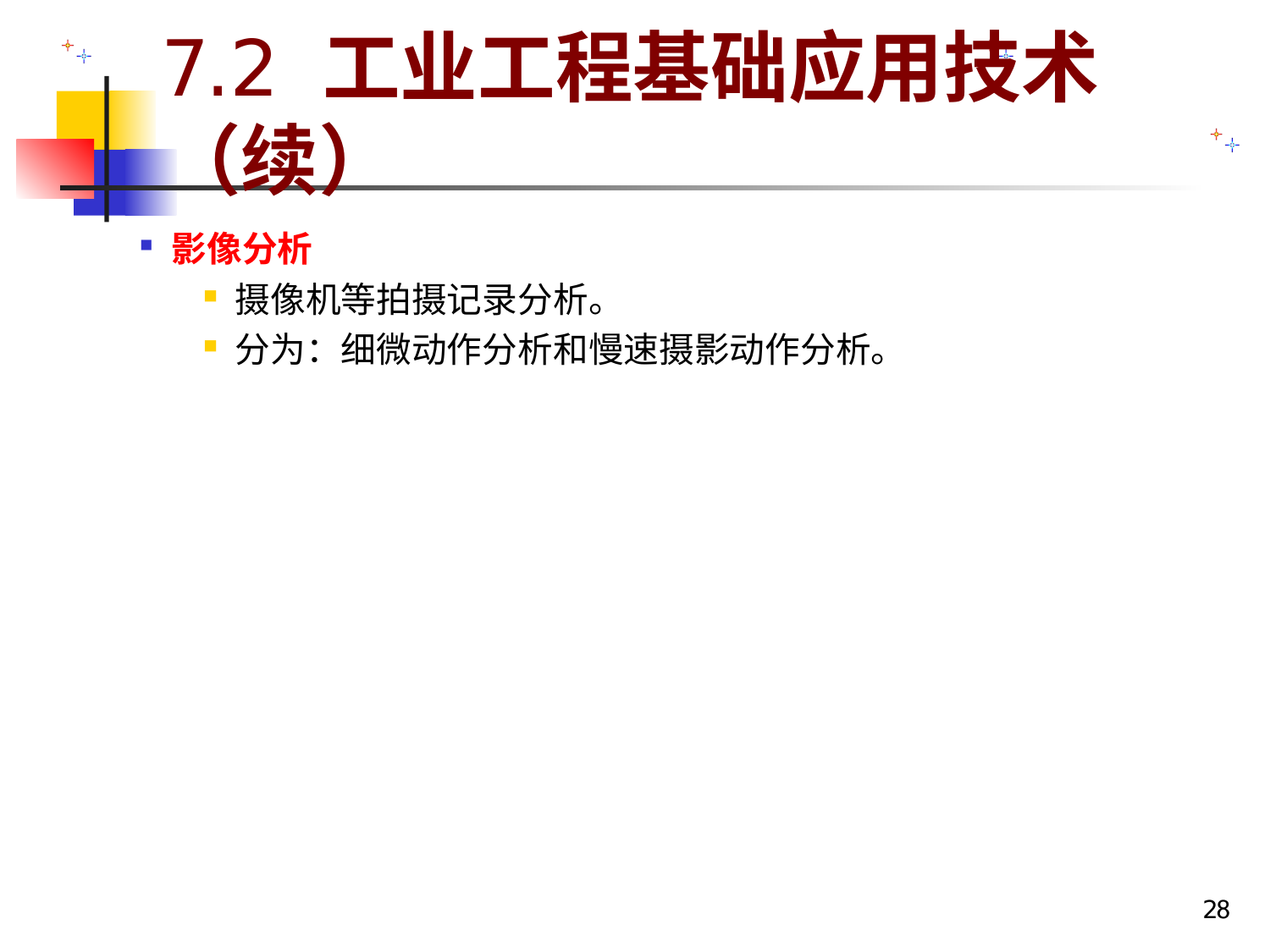

# 7.2 工业工程基础应用技术 （续）
影像分析
摄像机等拍摄记录分析。
分为：细微动作分析和慢速摄影动作分析。
28